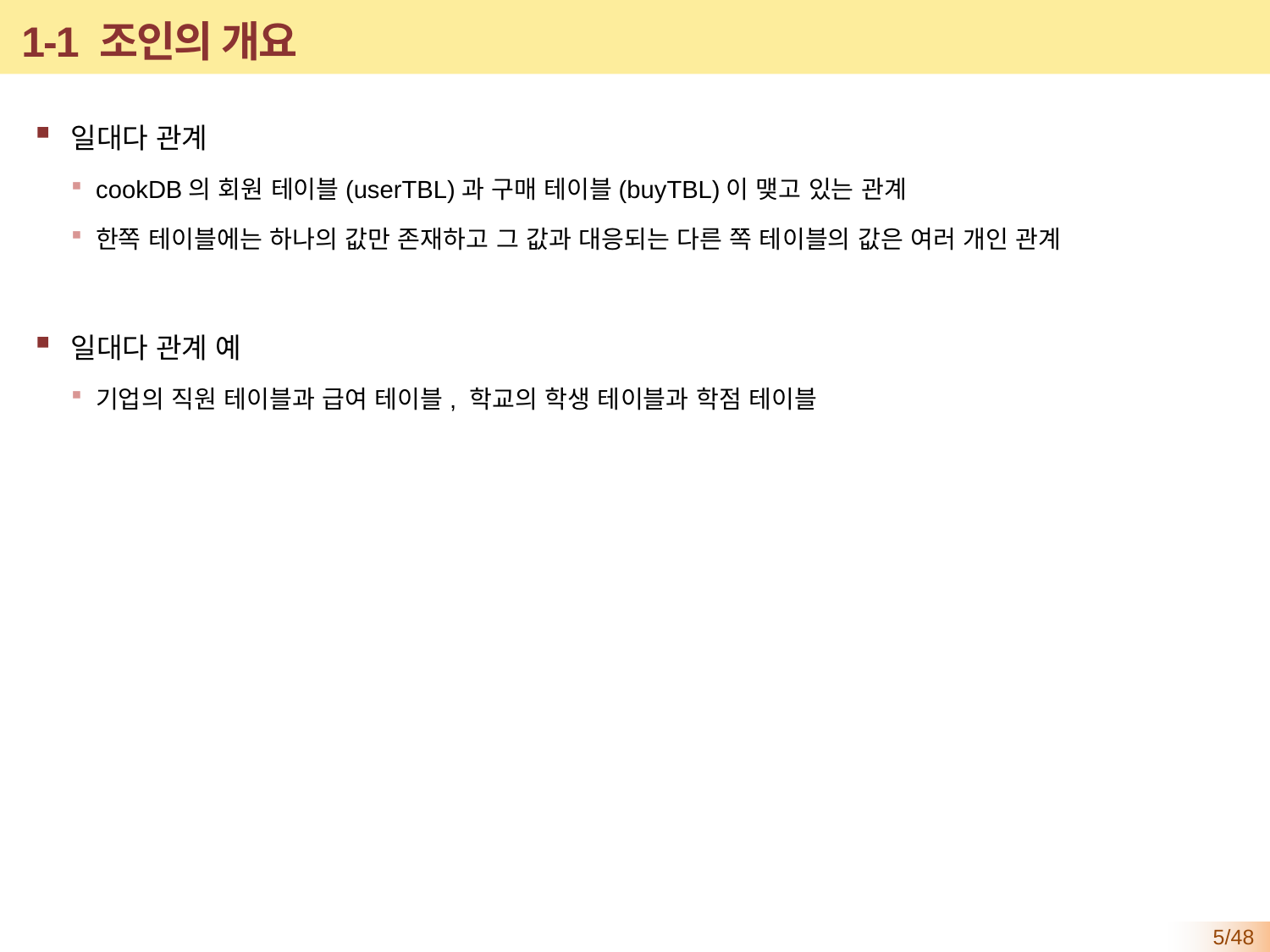

# 1-1 조인의 개요
일대다 관계
cookDB의 회원 테이블(userTBL)과 구매 테이블(buyTBL)이 맺고 있는 관계
한쪽 테이블에는 하나의 값만 존재하고 그 값과 대응되는 다른 쪽 테이블의 값은 여러 개인 관계

일대다 관계 예
기업의 직원 테이블과 급여 테이블, 학교의 학생 테이블과 학점 테이블